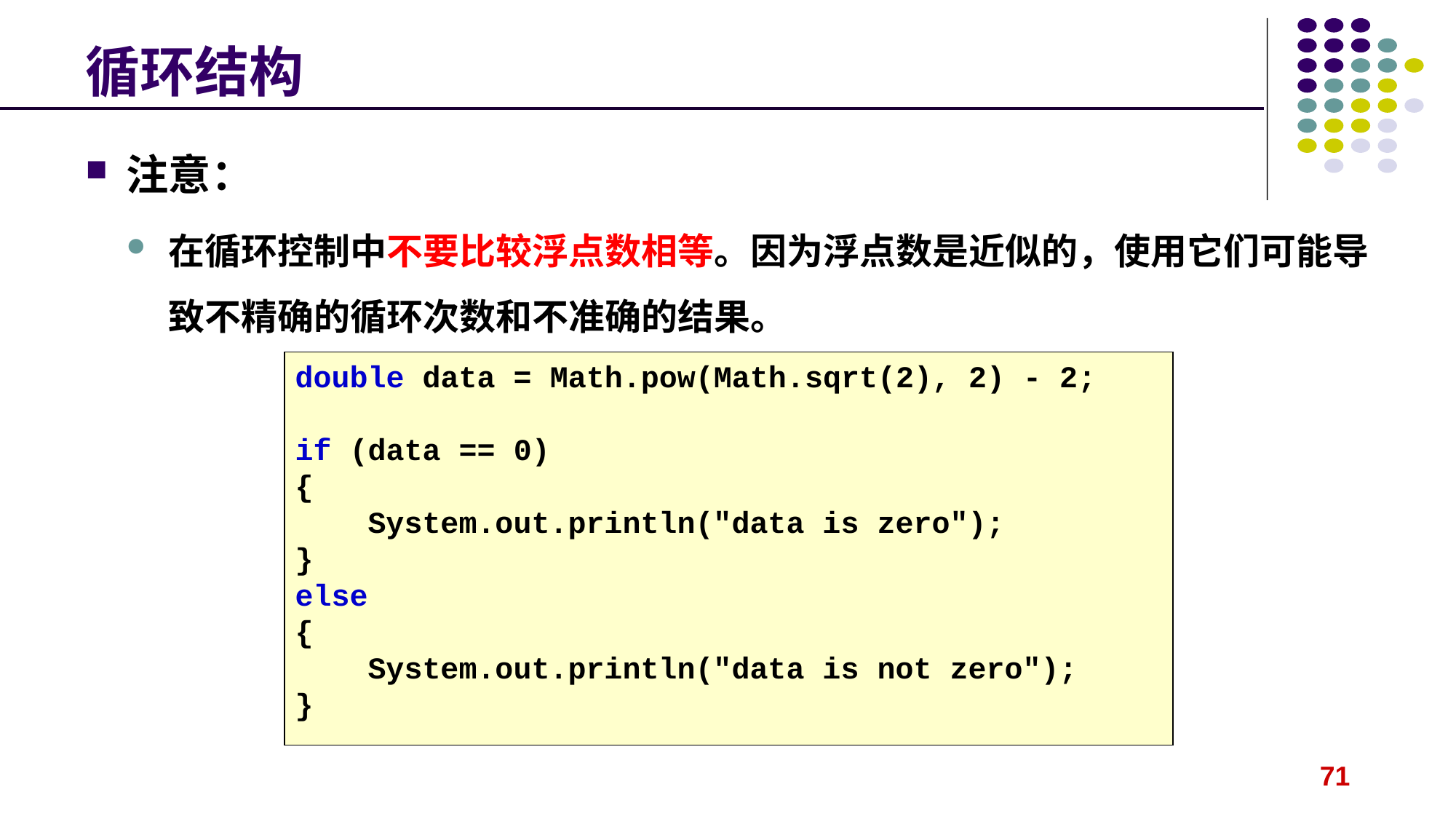

# 循环结构
注意：
在循环控制中不要比较浮点数相等。因为浮点数是近似的，使用它们可能导致不精确的循环次数和不准确的结果。
double data = Math.pow(Math.sqrt(2), 2) - 2;

if (data == 0)
{
    System.out.println("data is zero");
}
else
{
    System.out.println("data is not zero");
}